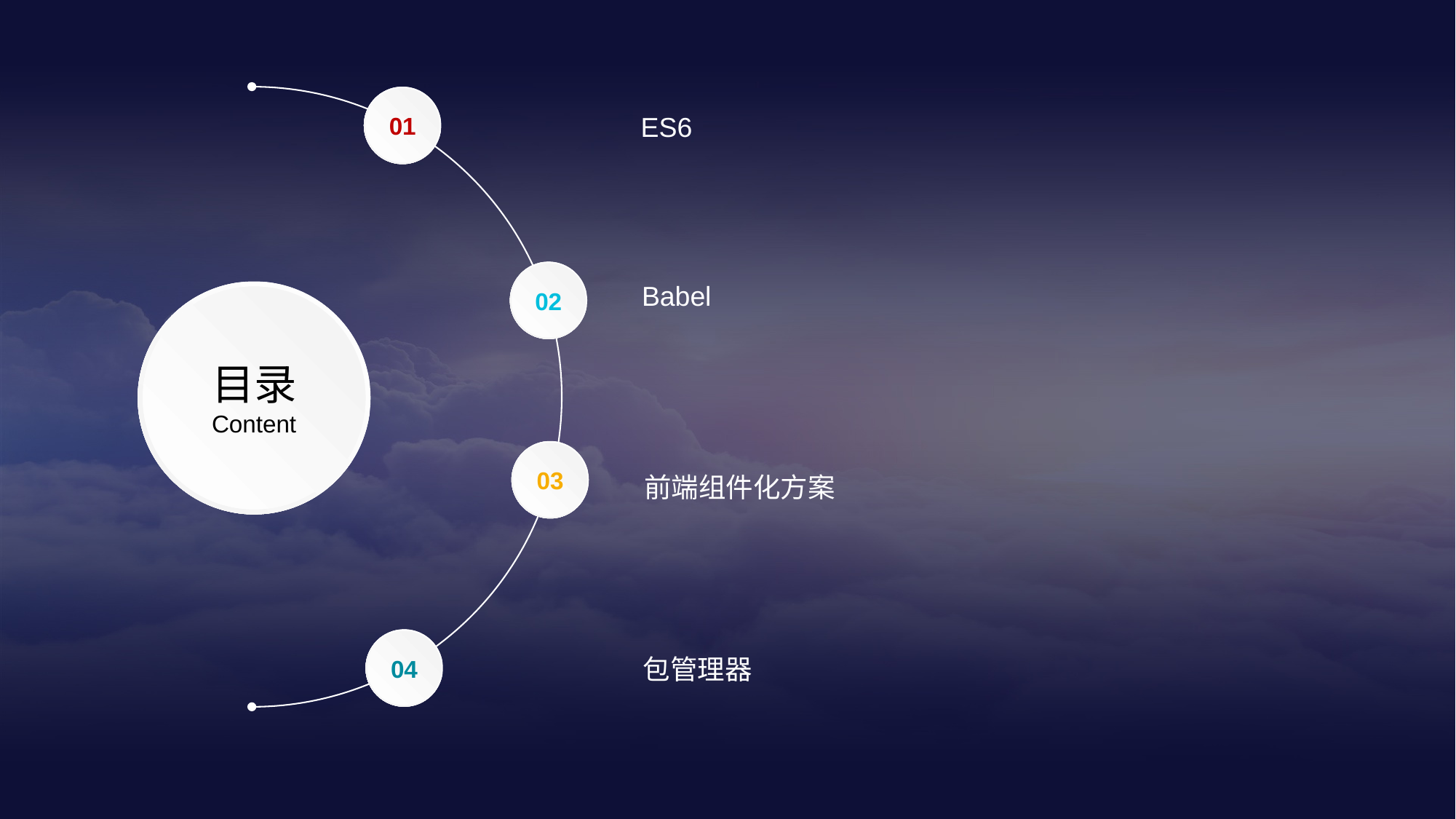

01
ES6

02
Babel

目录
Content

03
前端组件化方案

04
包管理器